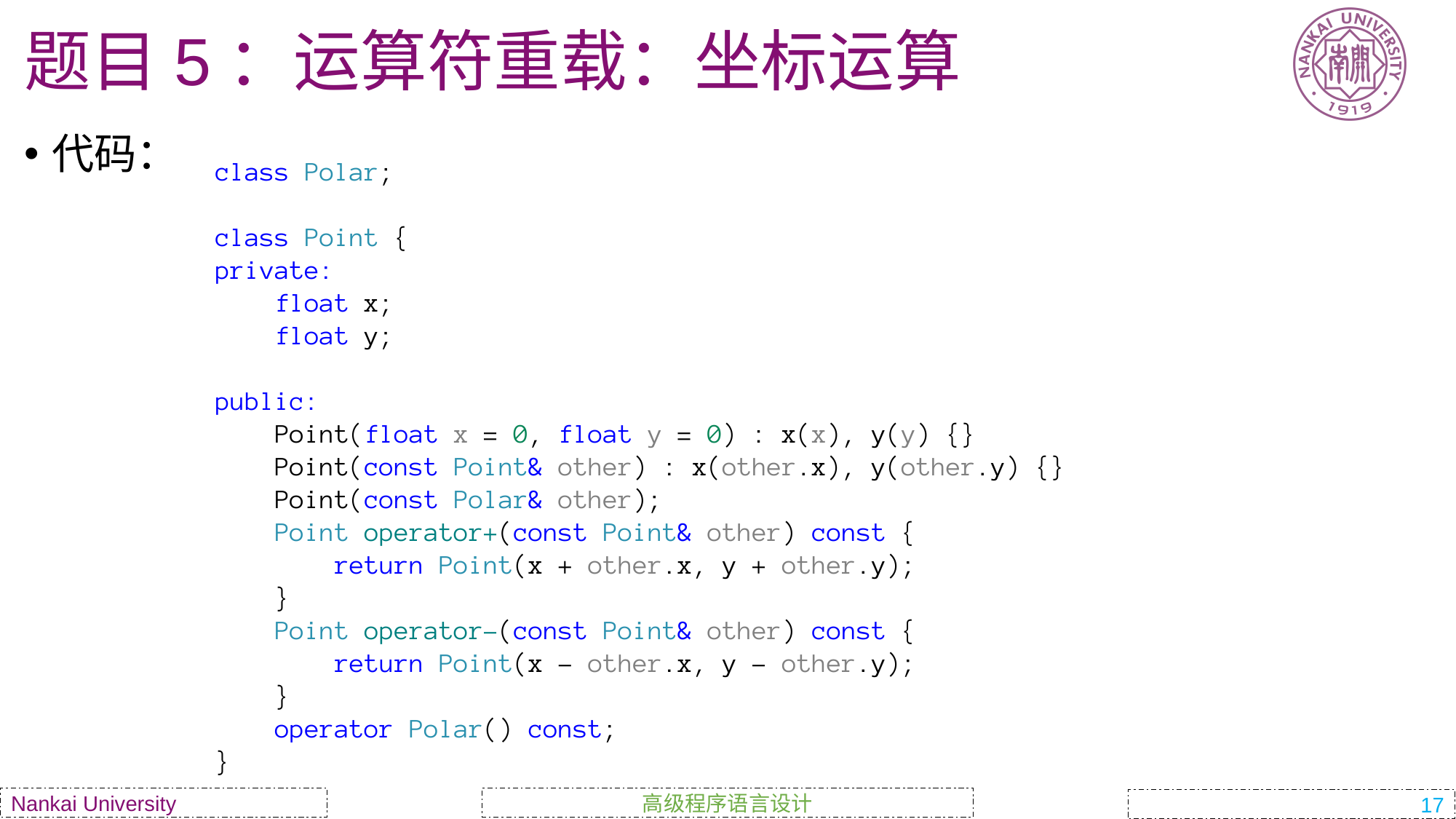

# 题目5：运算符重载：坐标运算
代码：
class Polar;
class Point {
private:
    float x;
    float y;
public:
    Point(float x = 0, float y = 0) : x(x), y(y) {}
    Point(const Point& other) : x(other.x), y(other.y) {}
    Point(const Polar& other);
    Point operator+(const Point& other) const {
        return Point(x + other.x, y + other.y);
    }
    Point operator-(const Point& other) const {
        return Point(x - other.x, y - other.y);
    }
    operator Polar() const;
}
高级程序语言设计
Nankai University
17